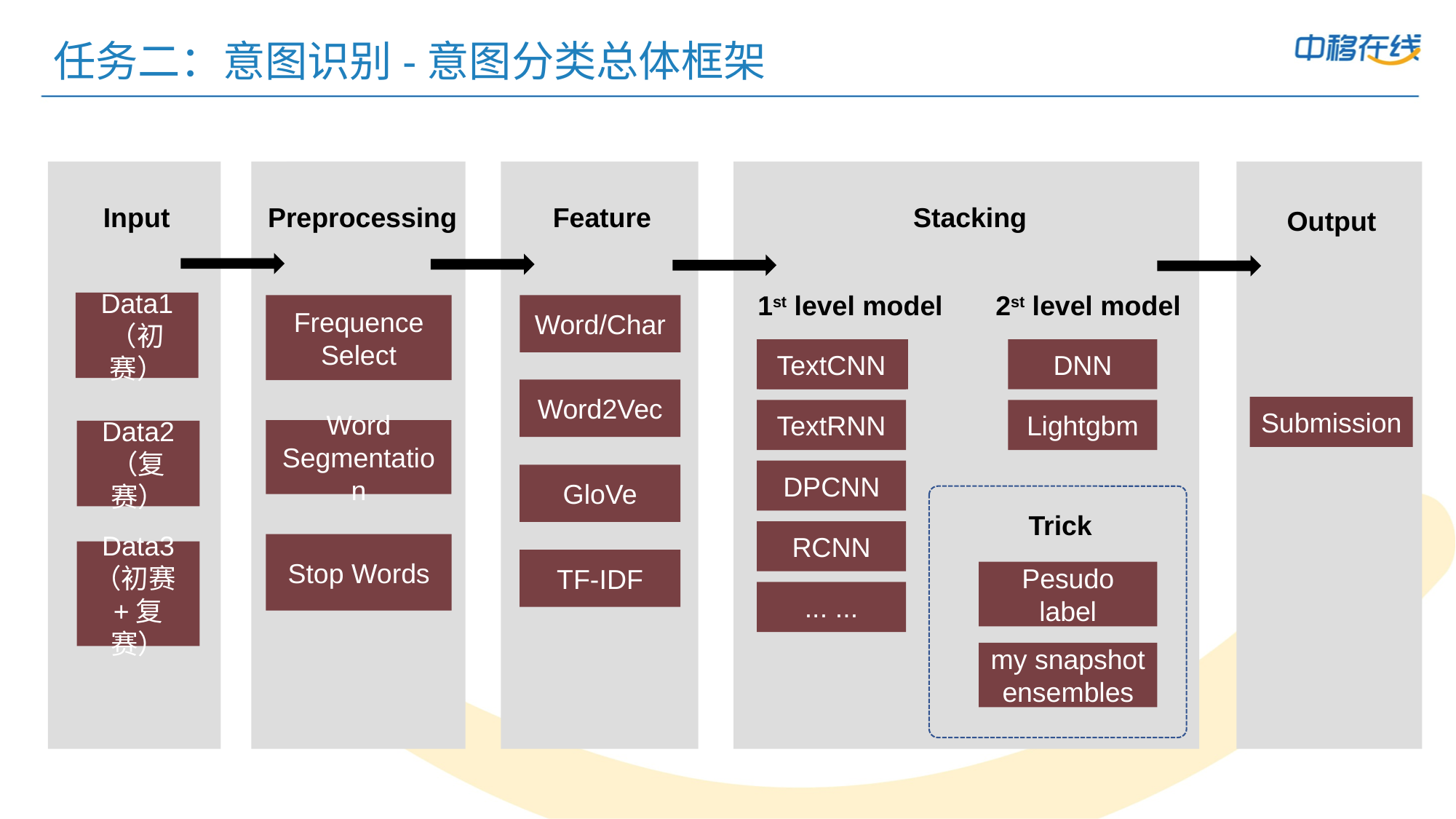

# 任务二：意图识别-意图分类总体框架

Input
Input
Feature
Stacking
Preprocessing
Output

1st level model
2st level model
Data1
（初赛）
Frequence
Select
Word/Char
TextCNN

DNN
Word2Vec
Data
Submission
TextRNN
Lightgbm
Word
Segmentation
Data2
（复赛）
DPCNN
GloVe

Trick
RCNN
Stop Words
Data3
（初赛+复赛）
TF-IDF
Pesudo
label
... ...
my snapshot
ensembles